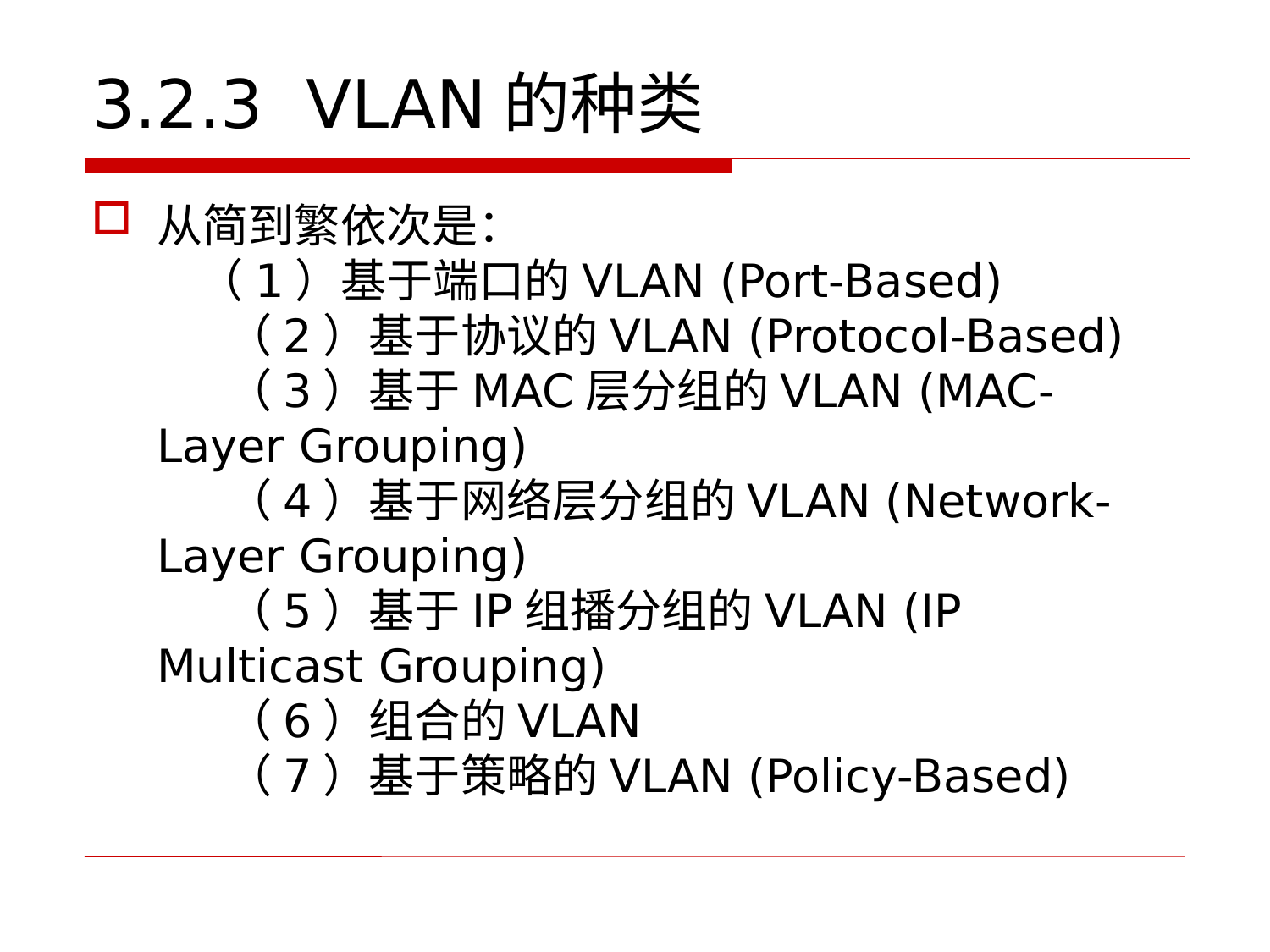

# 3.2.3  VLAN的种类
从简到繁依次是：
    （1）基于端口的VLAN (Port-Based)
    （2）基于协议的VLAN (Protocol-Based)
    （3）基于MAC层分组的VLAN (MAC-Layer Grouping)
    （4）基于网络层分组的VLAN (Network-Layer Grouping)
    （5）基于IP组播分组的VLAN (IP Multicast Grouping)
    （6）组合的VLAN
    （7）基于策略的VLAN (Policy-Based)